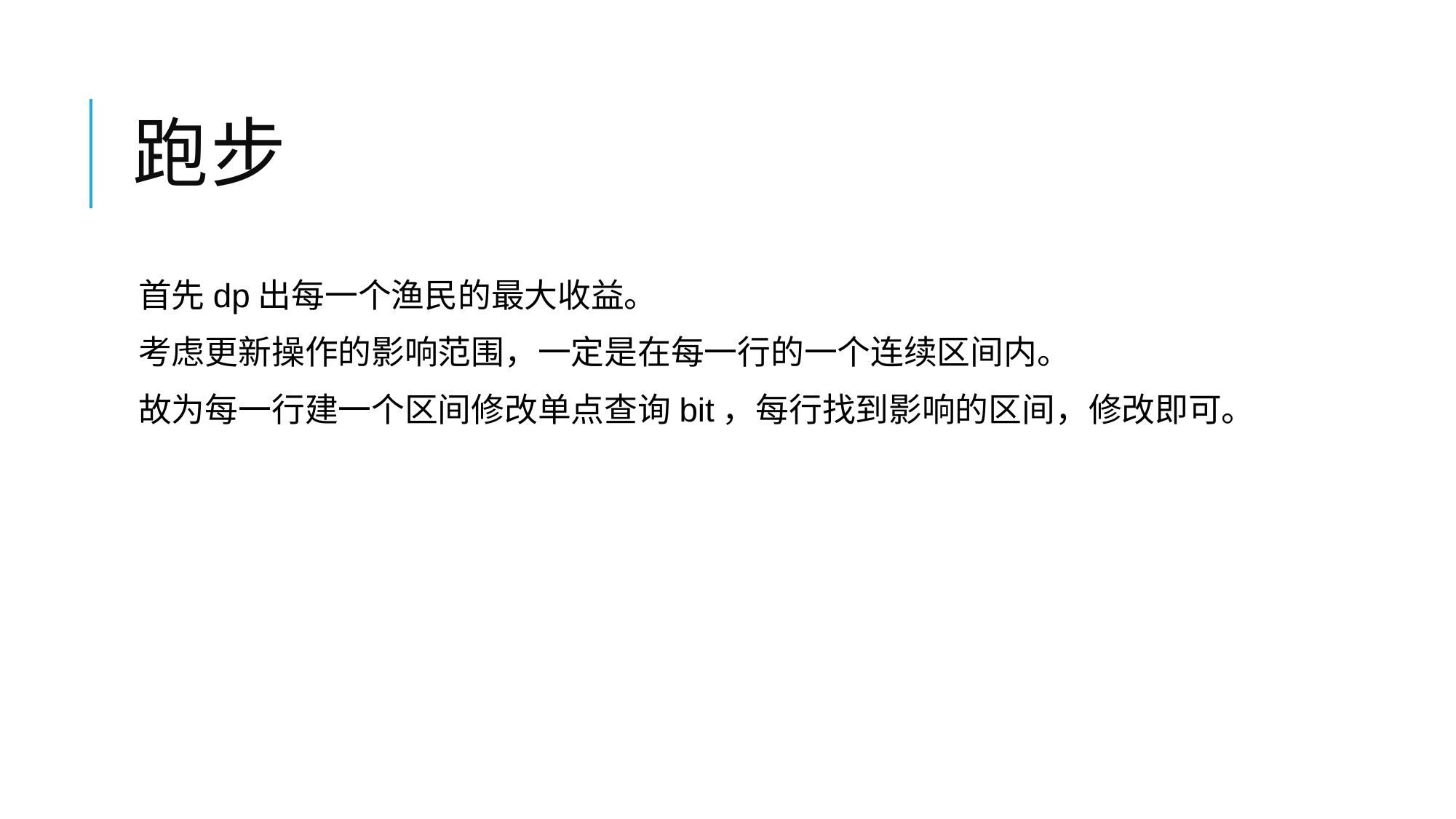

# 跑步
首先dp出每一个渔民的最大收益。
考虑更新操作的影响范围，一定是在每一行的一个连续区间内。
故为每一行建一个区间修改单点查询bit，每行找到影响的区间，修改即可。